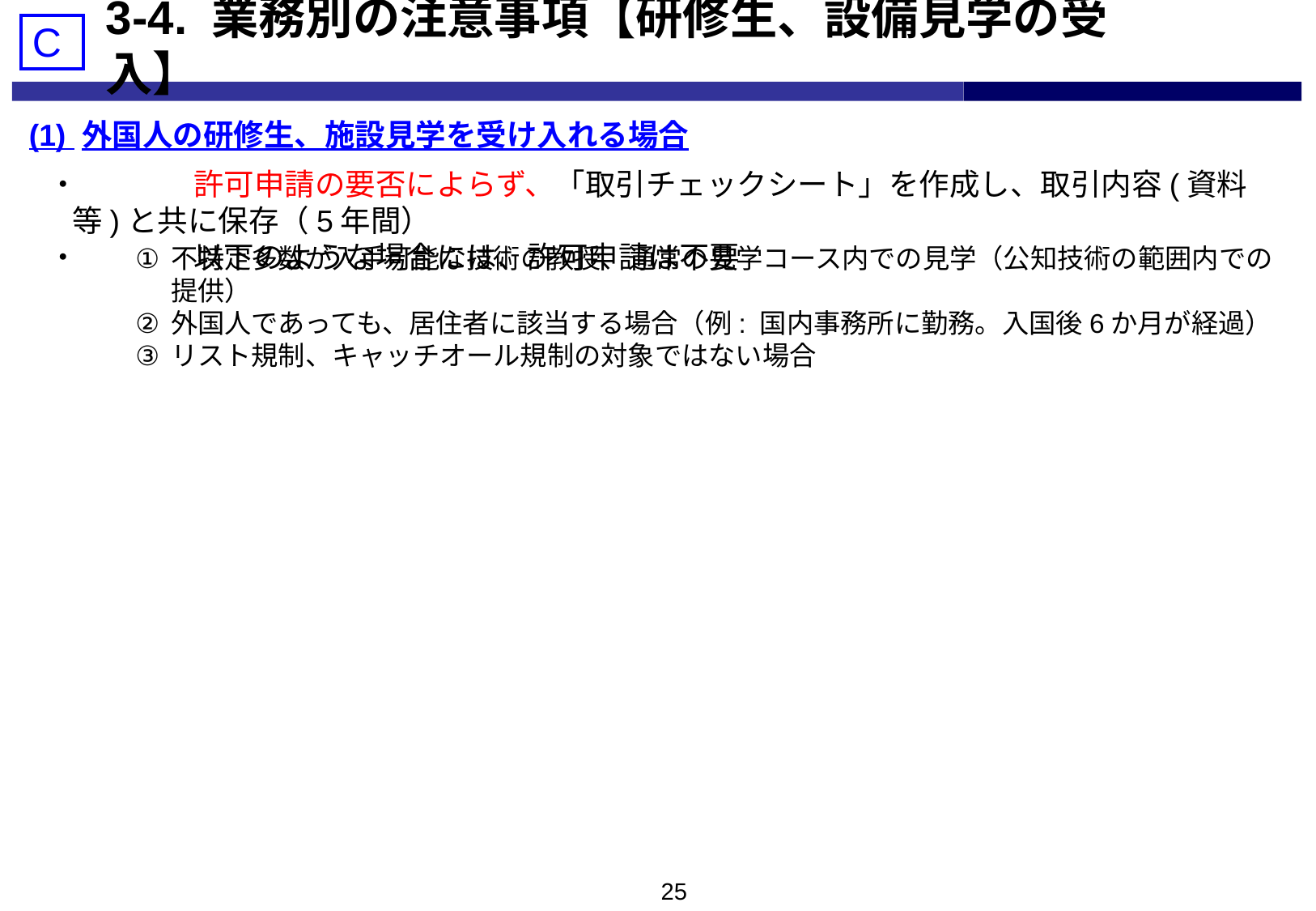

3-4. 業務別の注意事項【研修生、設備見学の受入】

(1) 外国人の研修生、施設見学を受け入れる場合
・	許可申請の要否によらず、「取引チェックシート」を作成し、取引内容(資料等)と共に保存（5年間）
・	以下のような場合には、許可申請は不要
不特定多数が入手可能な技術の教授、通常の見学コース内での見学（公知技術の範囲内での提供）
外国人であっても、居住者に該当する場合（例: 国内事務所に勤務。入国後6か月が経過）
リスト規制、キャッチオール規制の対象ではない場合
25